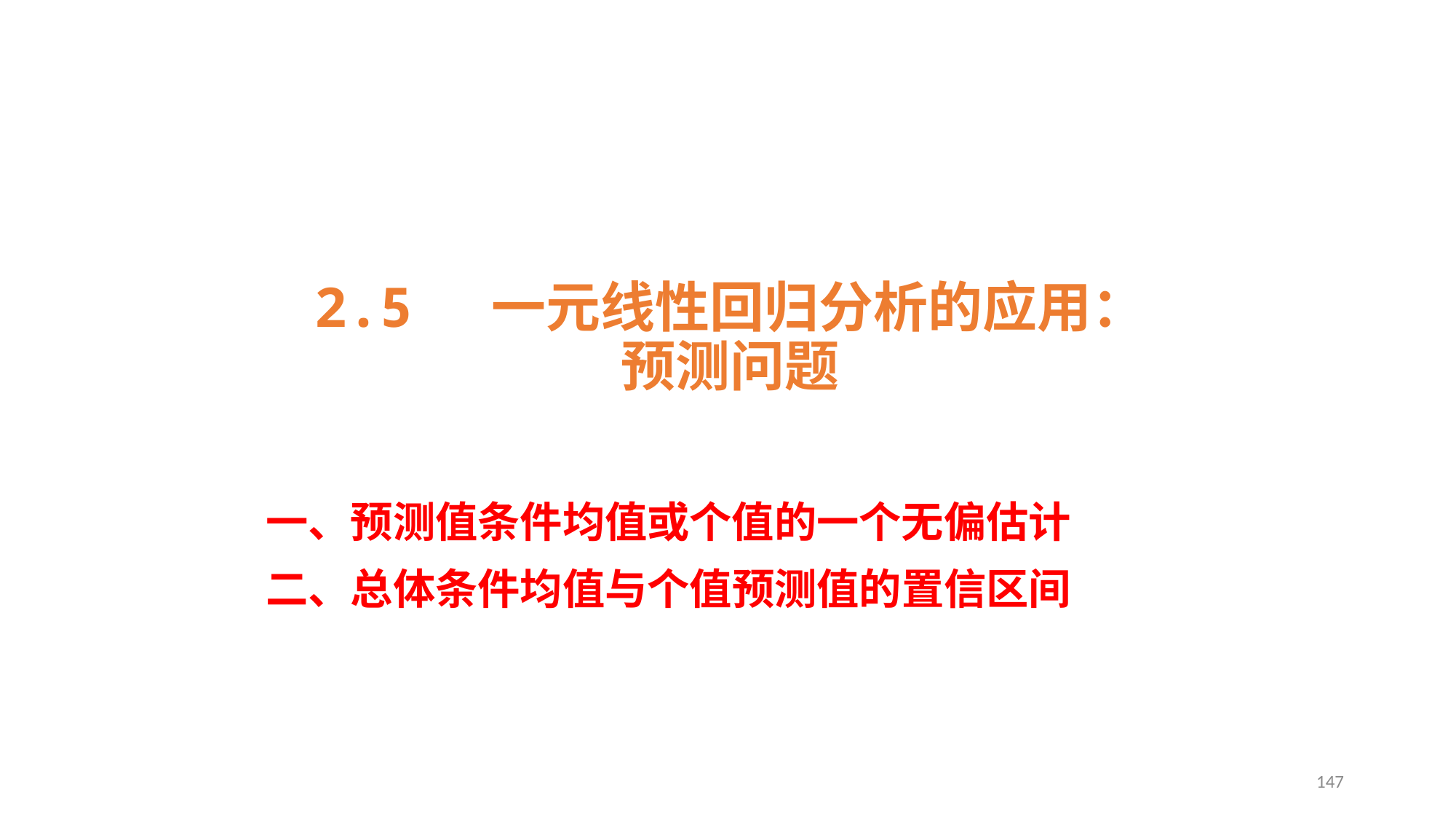

# 2.5  一元线性回归分析的应用： 预测问题
一、预测值条件均值或个值的一个无偏估计
二、总体条件均值与个值预测值的置信区间
147